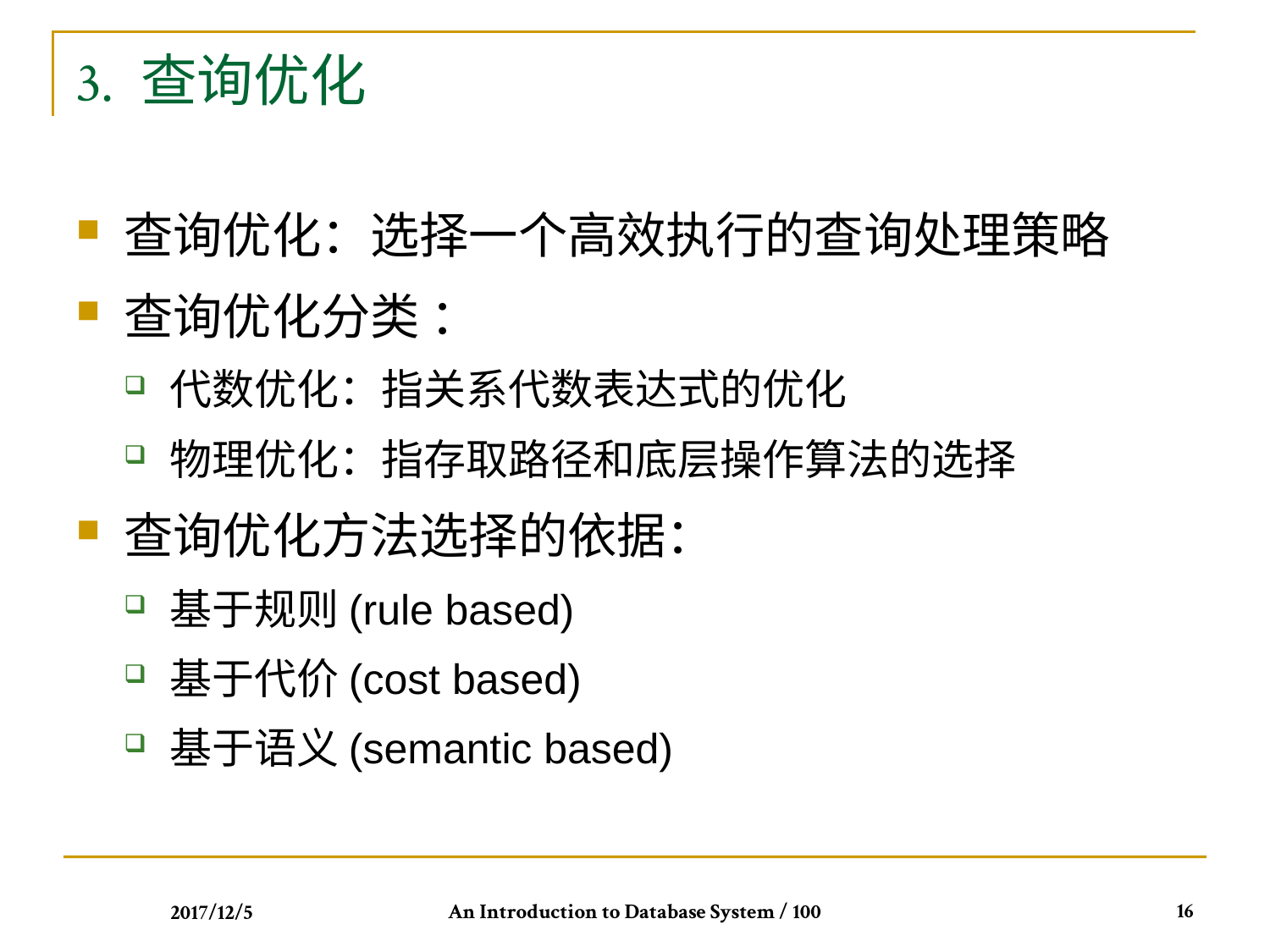

# 3. 查询优化
查询优化：选择一个高效执行的查询处理策略
查询优化分类 ：
代数优化：指关系代数表达式的优化
物理优化：指存取路径和底层操作算法的选择
查询优化方法选择的依据：
基于规则(rule based)
基于代价(cost based)
基于语义(semantic based)
2017/12/5
16
An Introduction to Database System / 100